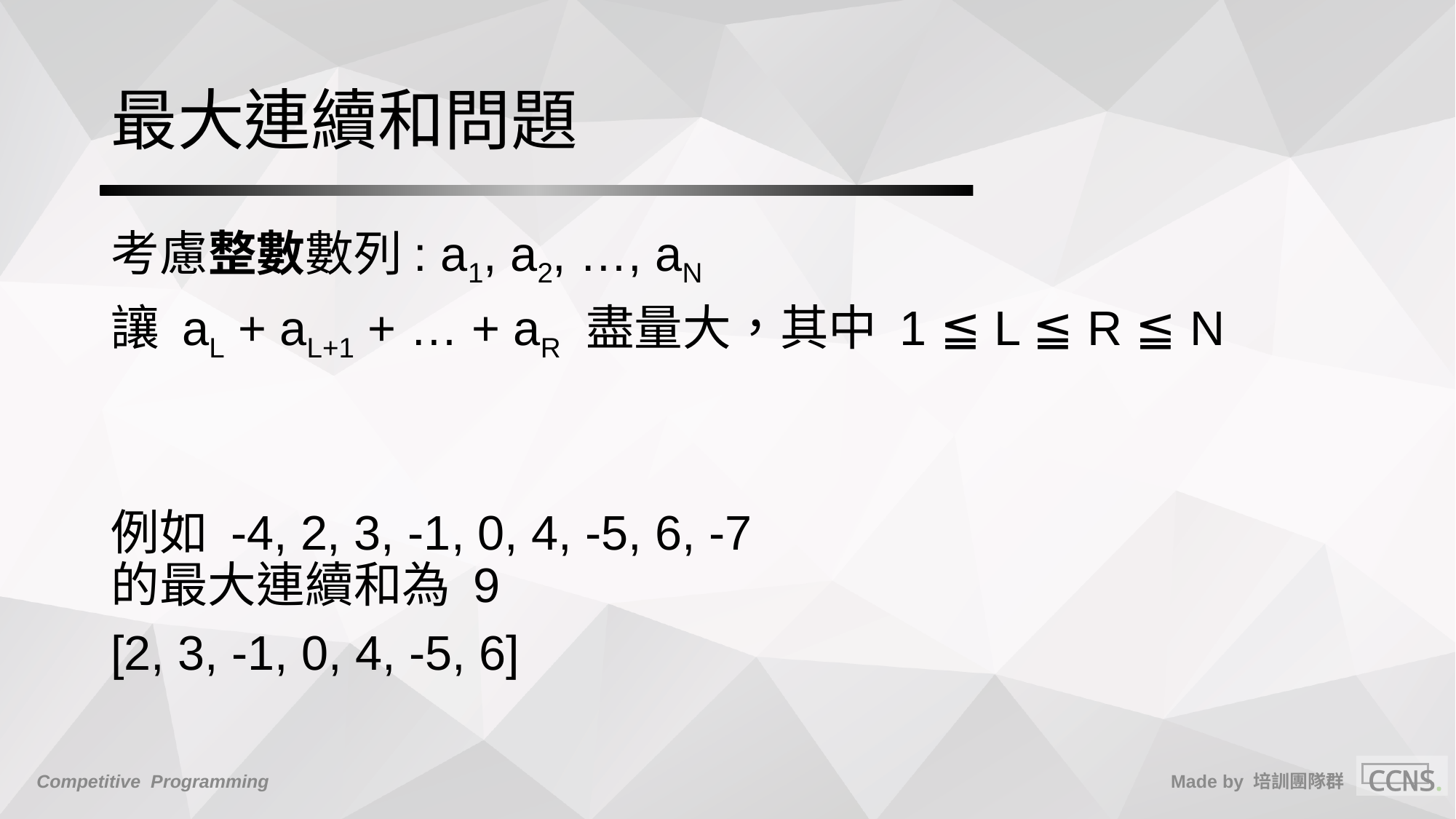

# 最大連續和問題
考慮整數數列: a1, a2, …, aN
讓 aL + aL+1 + … + aR 盡量大，其中 1 ≦ L ≦ R ≦ N

例如 -4, 2, 3, -1, 0, 4, -5, 6, -7
的最大連續和為 9
[2, 3, -1, 0, 4, -5, 6]